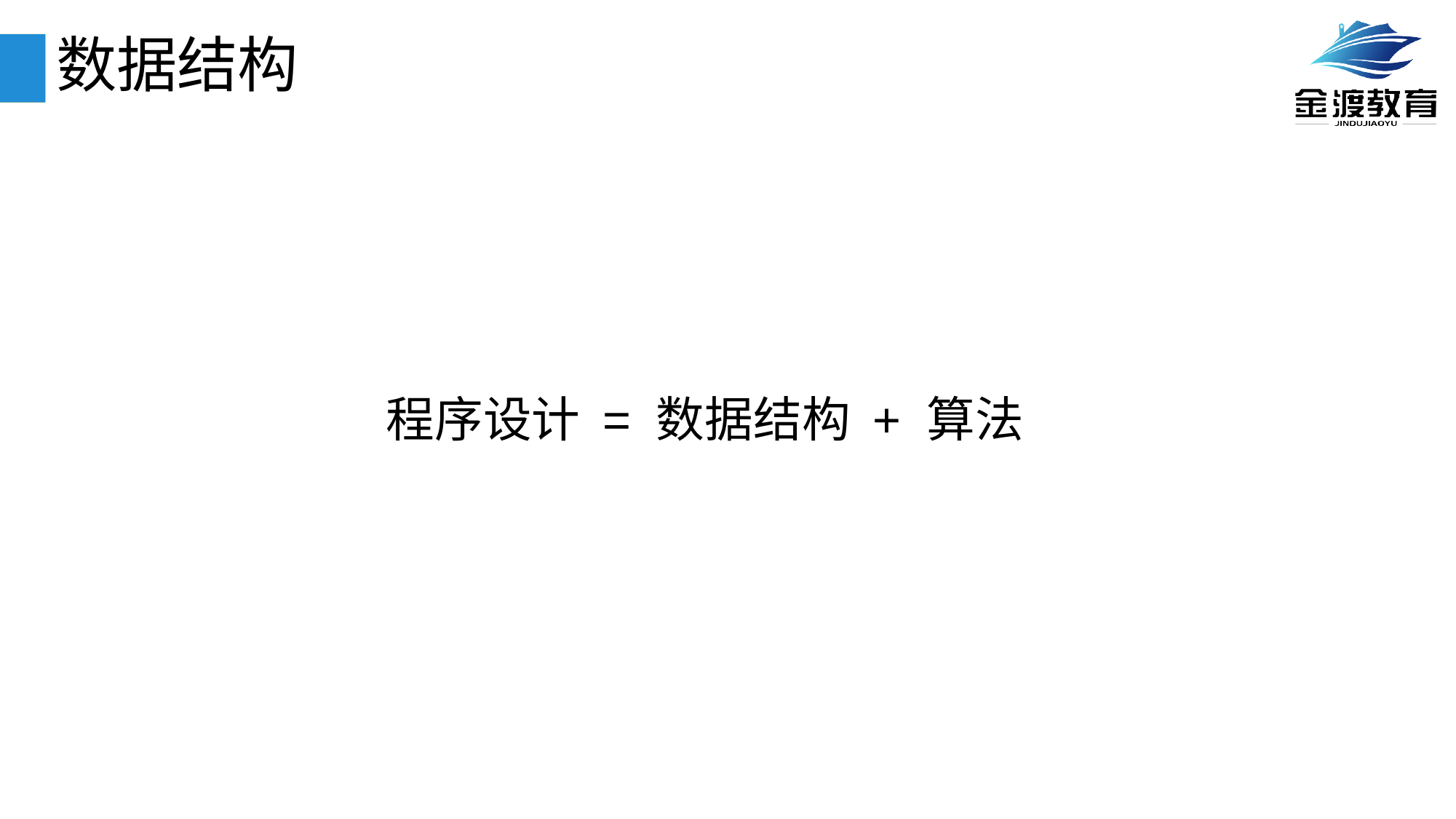

# 数据结构
程序设计 = 数据结构 + 算法